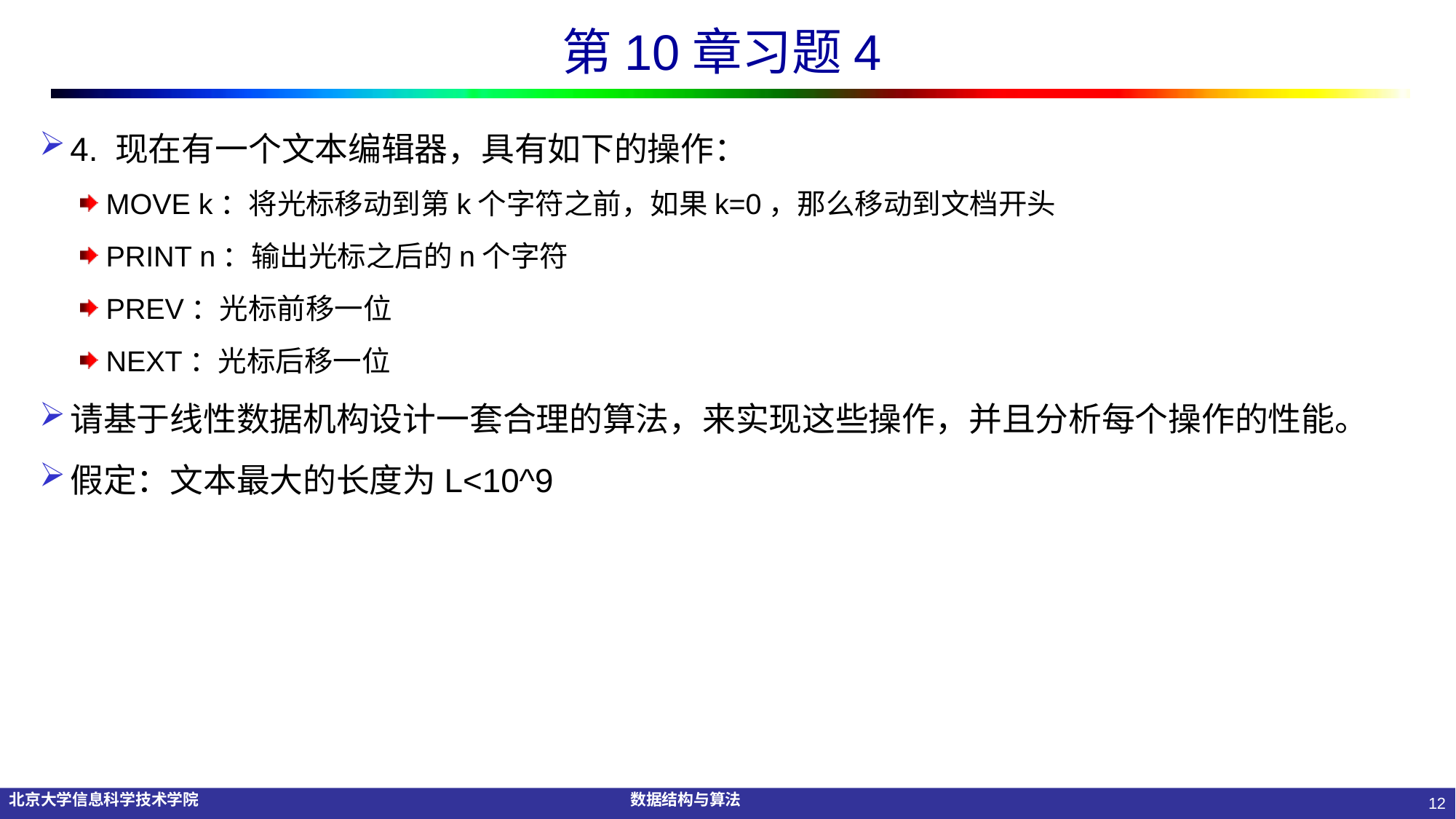

# 第10章习题4
4. 现在有一个文本编辑器，具有如下的操作：
MOVE k：将光标移动到第k个字符之前，如果k=0，那么移动到文档开头
PRINT n：输出光标之后的n个字符
PREV：光标前移一位
NEXT：光标后移一位
请基于线性数据机构设计一套合理的算法，来实现这些操作，并且分析每个操作的性能。
假定：文本最大的长度为L<10^9

12